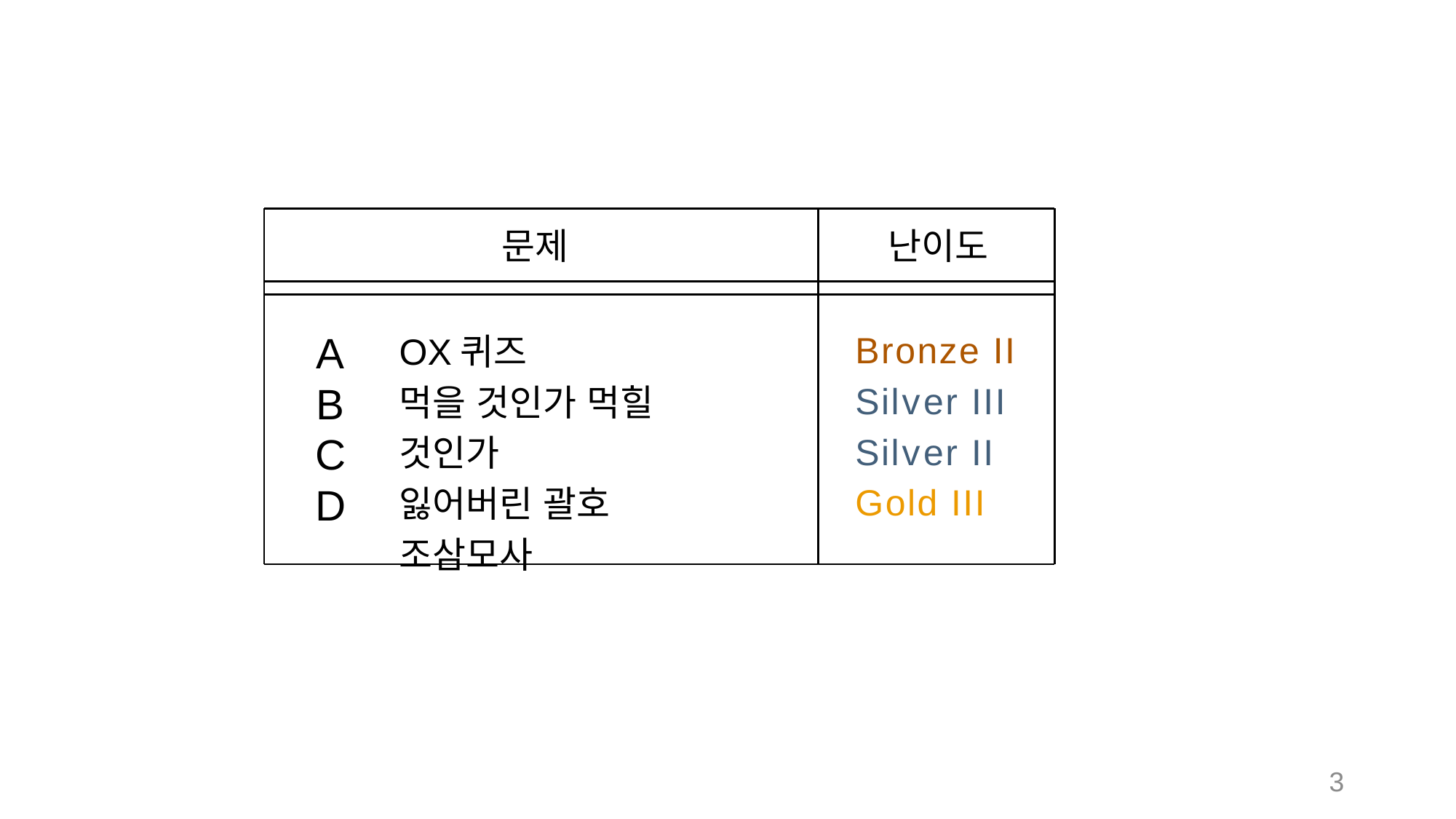

난이도
문제
Bronze II
Silver III
Silver II
Gold III
OX퀴즈
먹을 것인가 먹힐 것인가
잃어버린 괄호
조삼모사
A
B
C
D
3